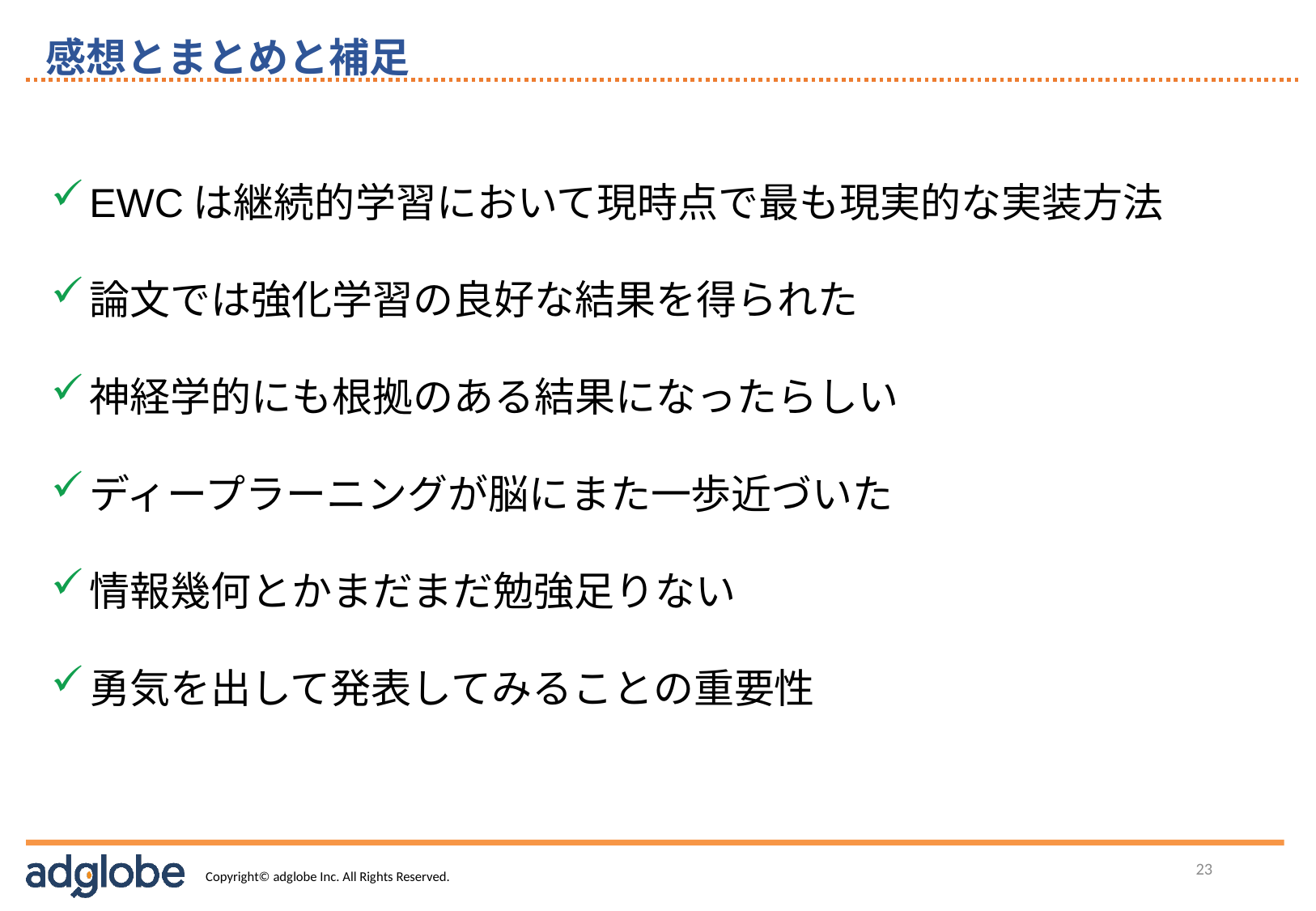

感想とまとめと補足
EWCは継続的学習において現時点で最も現実的な実装方法
論文では強化学習の良好な結果を得られた
神経学的にも根拠のある結果になったらしい
ディープラーニングが脳にまた一歩近づいた
情報幾何とかまだまだ勉強足りない
勇気を出して発表してみることの重要性
23